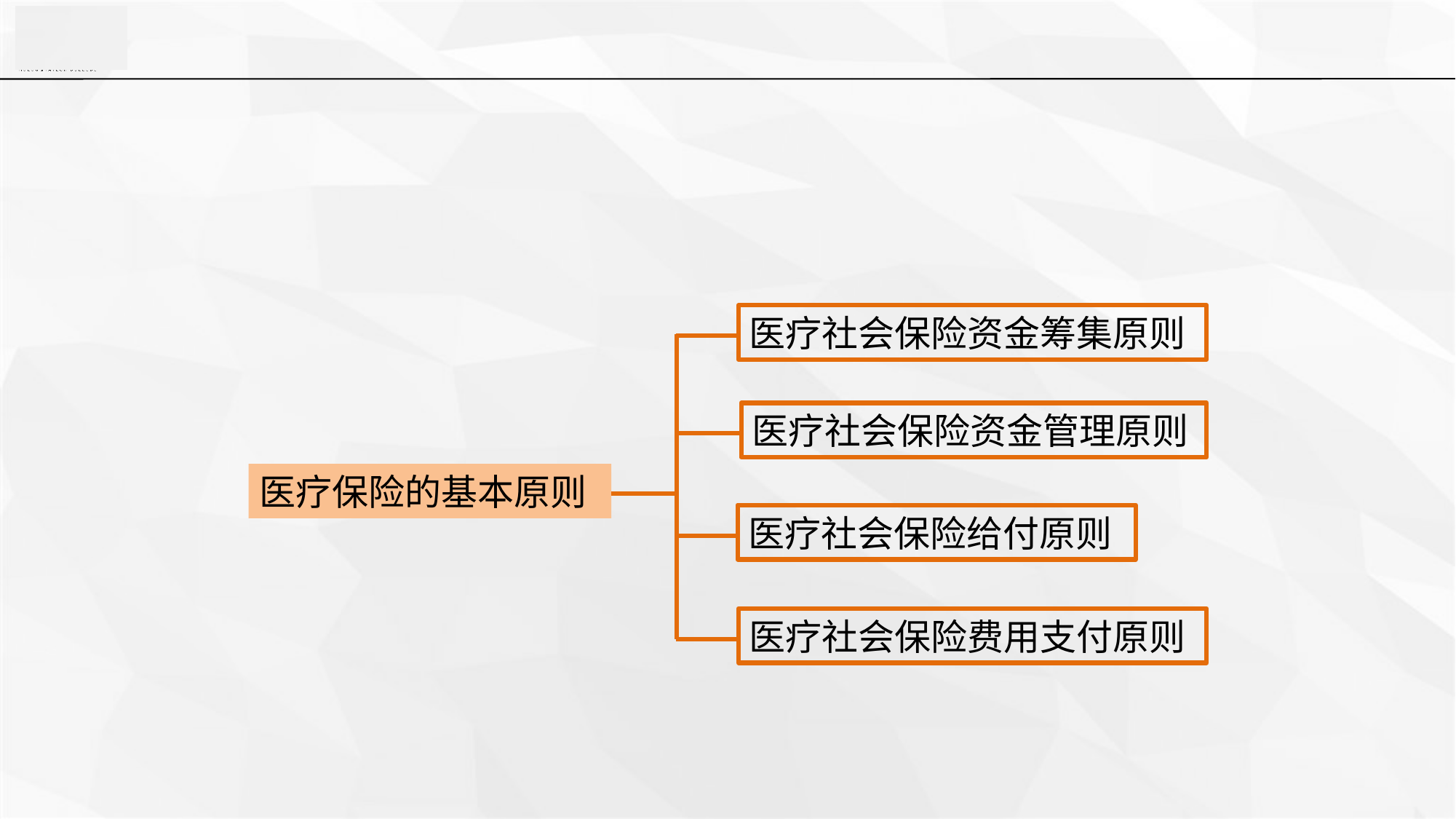

医疗社会保险资金筹集原则
医疗社会保险资金管理原则
医疗社会保险给付原则
医疗社会保险费用支付原则
医疗保险的基本原则